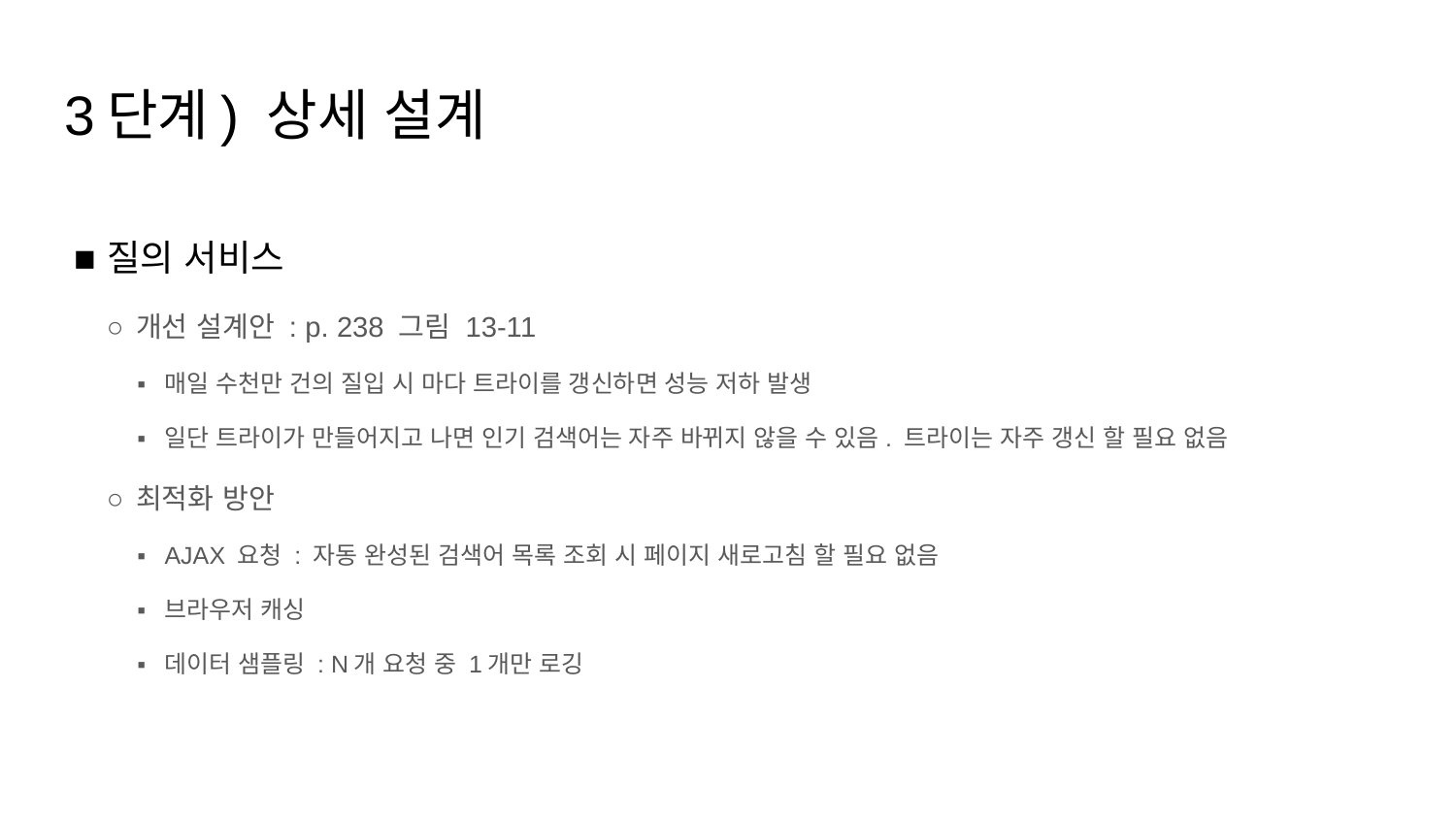

# 3단계) 상세 설계
질의 서비스
개선 설계안 : p. 238 그림 13-11
매일 수천만 건의 질입 시 마다 트라이를 갱신하면 성능 저하 발생
일단 트라이가 만들어지고 나면 인기 검색어는 자주 바뀌지 않을 수 있음. 트라이는 자주 갱신 할 필요 없음
최적화 방안
AJAX 요청 : 자동 완성된 검색어 목록 조회 시 페이지 새로고침 할 필요 없음
브라우저 캐싱
데이터 샘플링 : N개 요청 중 1개만 로깅